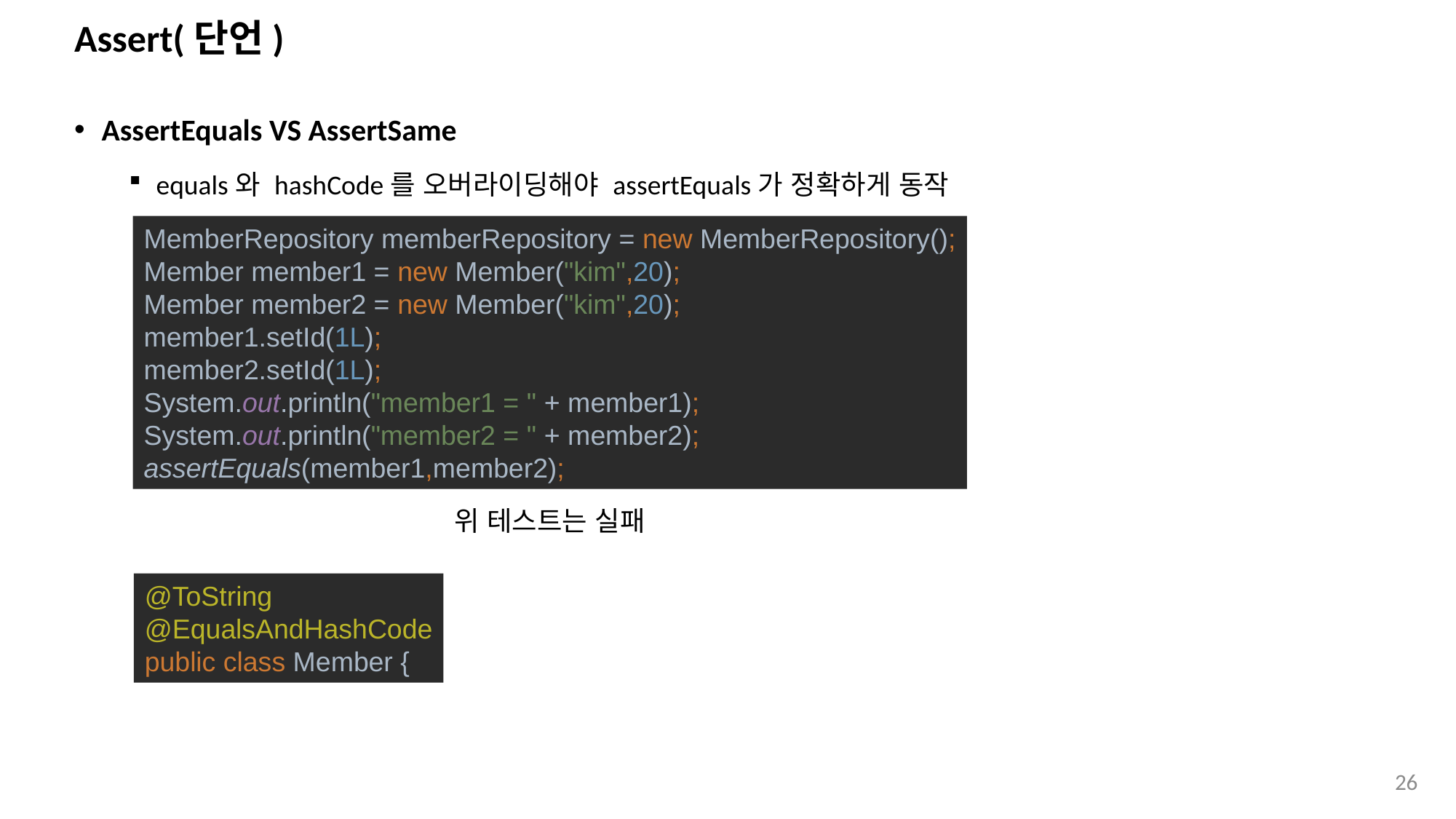

# Assert(단언)
AssertEquals VS AssertSame
equals와 hashCode를 오버라이딩해야 assertEquals가 정확하게 동작

MemberRepository memberRepository = new MemberRepository();
Member member1 = new Member("kim",20);
Member member2 = new Member("kim",20);
member1.setId(1L);
member2.setId(1L);
System.out.println("member1 = " + member1);
System.out.println("member2 = " + member2);
assertEquals(member1,member2);
위 테스트는 실패
@ToString
@EqualsAndHashCode
public class Member {
26